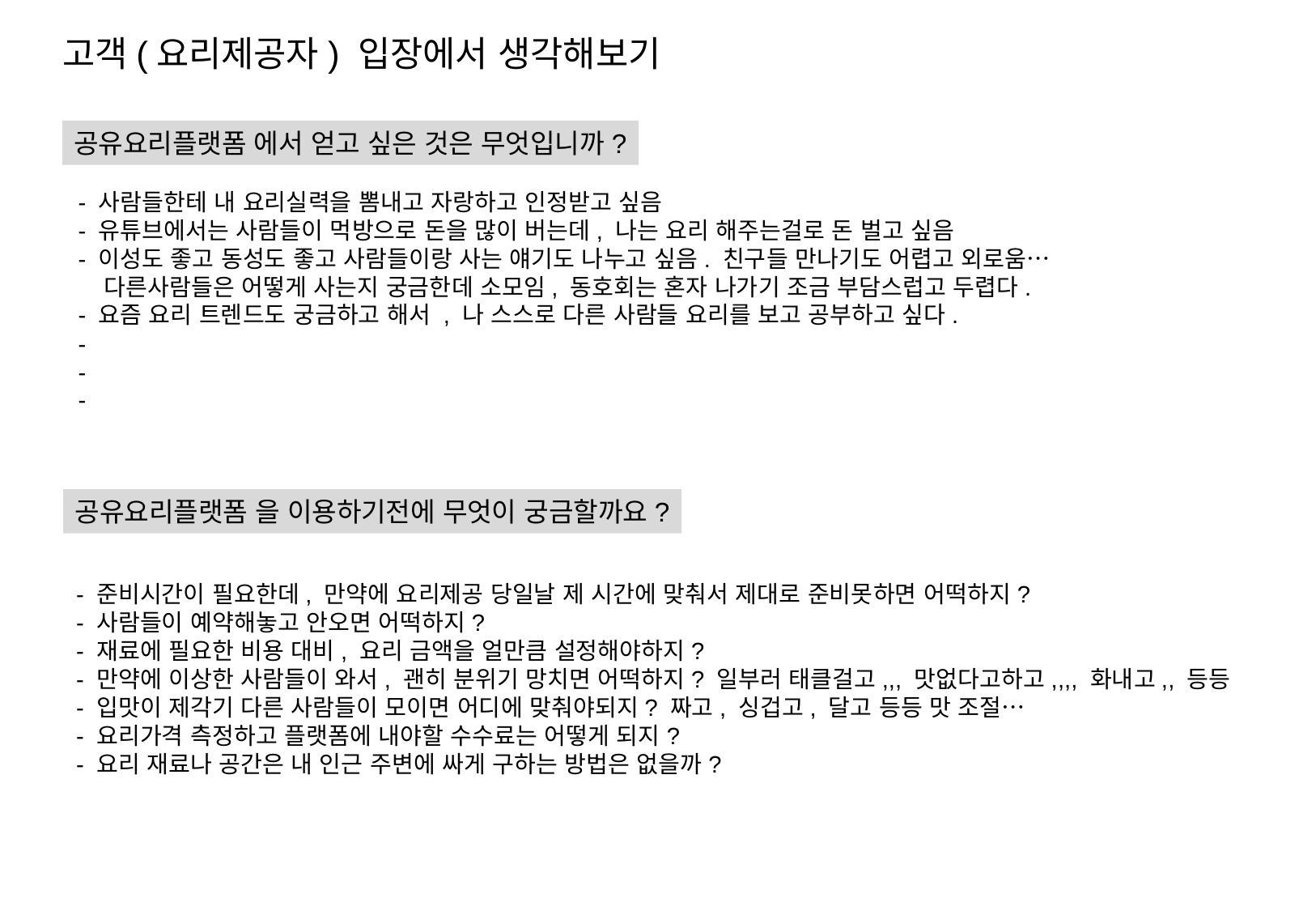

고객(요리제공자) 입장에서 생각해보기
공유요리플랫폼 에서 얻고 싶은 것은 무엇입니까?
- 사람들한테 내 요리실력을 뽐내고 자랑하고 인정받고 싶음
- 유튜브에서는 사람들이 먹방으로 돈을 많이 버는데, 나는 요리 해주는걸로 돈 벌고 싶음
- 이성도 좋고 동성도 좋고 사람들이랑 사는 얘기도 나누고 싶음. 친구들 만나기도 어렵고 외로움…
   다른사람들은 어떻게 사는지 궁금한데 소모임, 동호회는 혼자 나가기 조금 부담스럽고 두렵다.
- 요즘 요리 트렌드도 궁금하고 해서 , 나 스스로 다른 사람들 요리를 보고 공부하고 싶다.
-
-
-
공유요리플랫폼 을 이용하기전에 무엇이 궁금할까요?
- 준비시간이 필요한데, 만약에 요리제공 당일날 제 시간에 맞춰서 제대로 준비못하면 어떡하지?
- 사람들이 예약해놓고 안오면 어떡하지?
- 재료에 필요한 비용 대비, 요리 금액을 얼만큼 설정해야하지?
- 만약에 이상한 사람들이 와서, 괜히 분위기 망치면 어떡하지? 일부러 태클걸고,,, 맛없다고하고,,,, 화내고,, 등등
- 입맛이 제각기 다른 사람들이 모이면 어디에 맞춰야되지? 짜고, 싱겁고, 달고 등등 맛 조절…
- 요리가격 측정하고 플랫폼에 내야할 수수료는 어떻게 되지?
- 요리 재료나 공간은 내 인근 주변에 싸게 구하는 방법은 없을까?